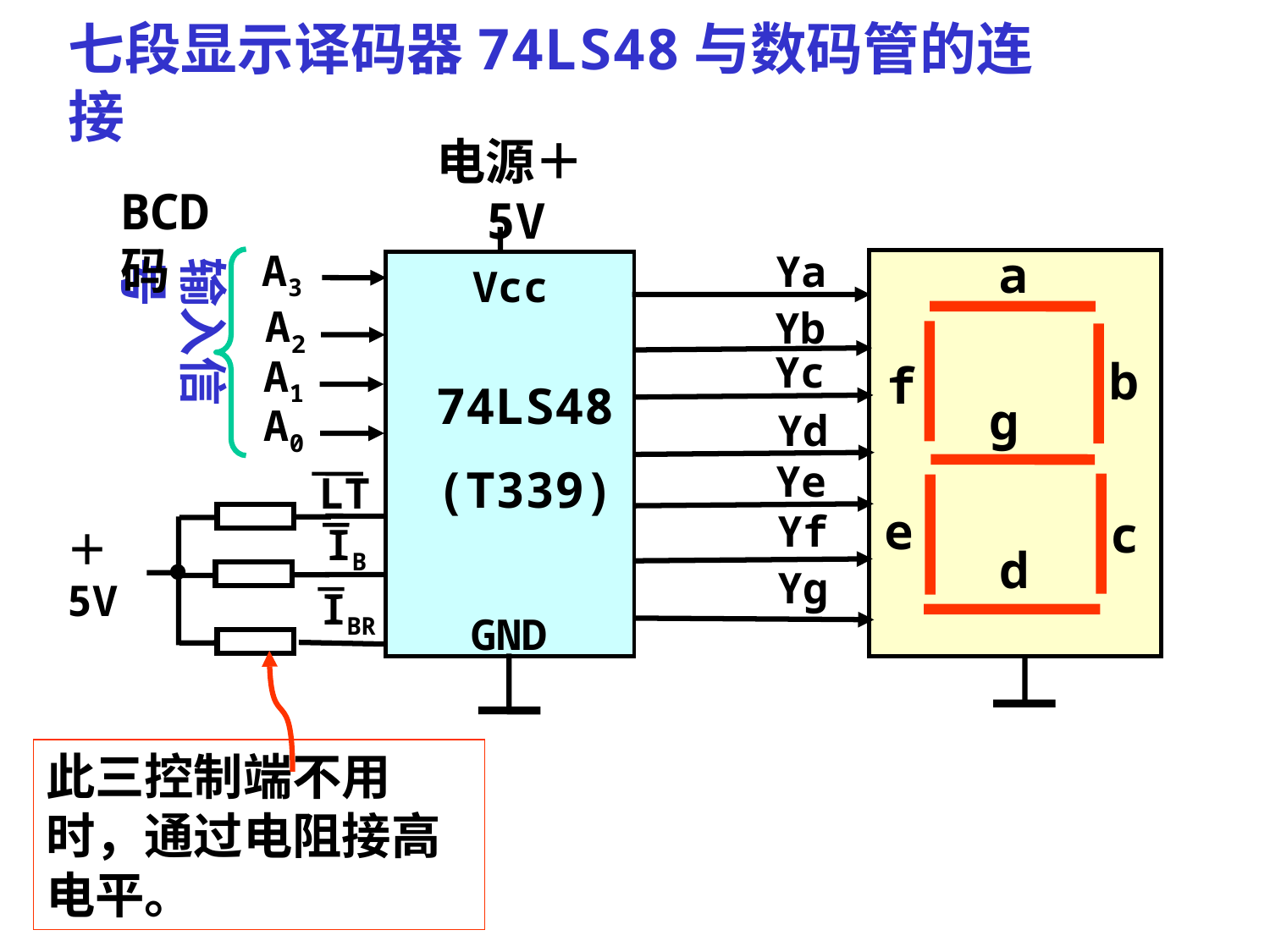

七段显示译码器74LS48与数码管的连接
电源＋5V

a
Ya
A3
输入信号

Vcc

Yb
A2

Yc
b
A1

f
74LS48
(T339)

g

A0
Yd

Ye

LT

e
c
Yf

IB

d

＋5V
Yg

IBR

GND

BCD码
此三控制端不用时，通过电阻接高电平。